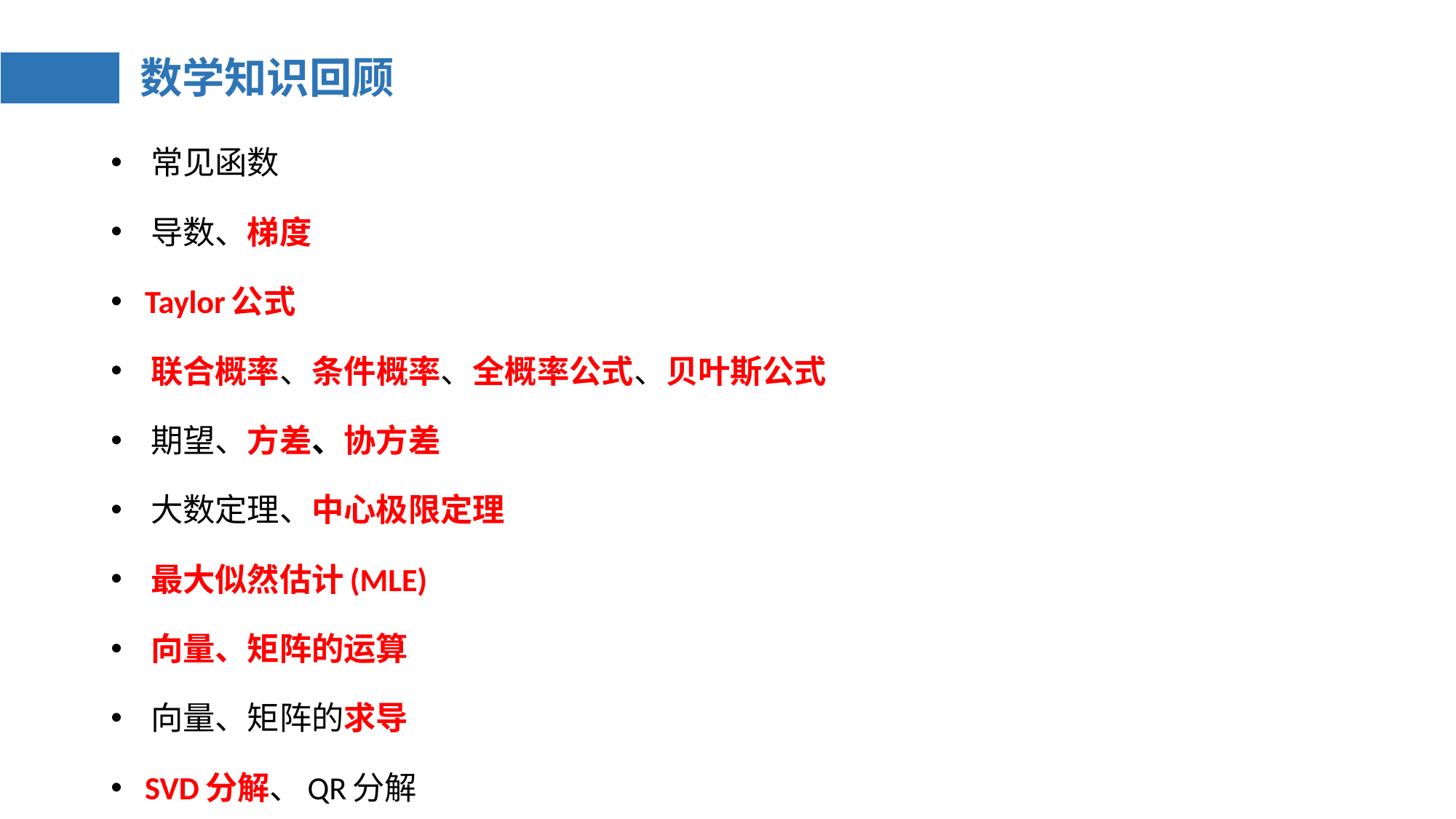

# 数学知识回顾
 常见函数
 导数、梯度
 Taylor公式
 联合概率、条件概率、全概率公式、贝叶斯公式
 期望、方差、协方差
 大数定理、中心极限定理
 最大似然估计(MLE)
 向量、矩阵的运算
 向量、矩阵的求导
 SVD分解、QR分解